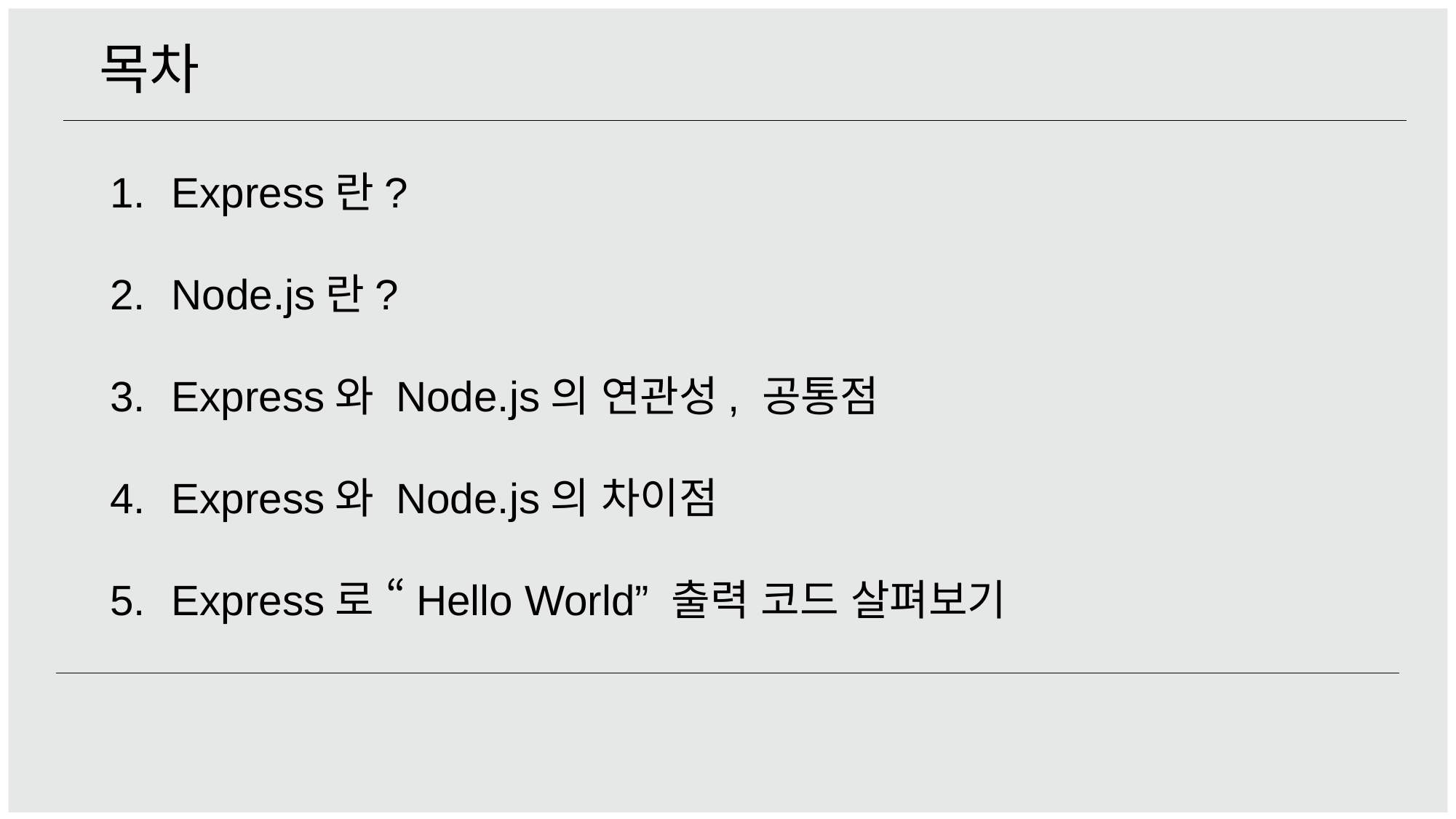

목차
Express란?

Node.js란?

Express와 Node.js의 연관성, 공통점

Express와 Node.js의 차이점

Express로 “Hello World” 출력 코드 살펴보기